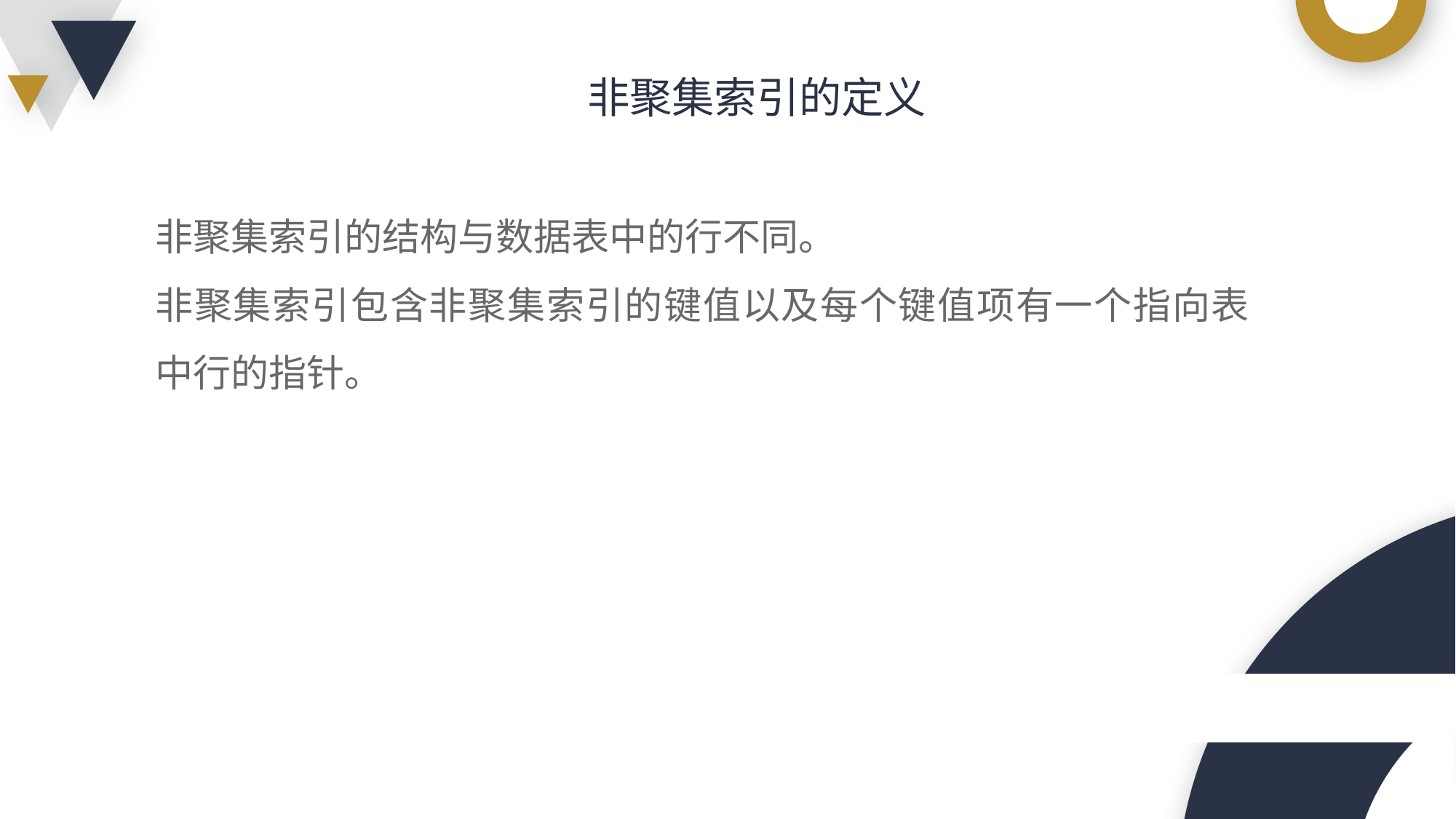

非聚集索引的定义
非聚集索引的结构与数据表中的行不同。
非聚集索引包含非聚集索引的键值以及每个键值项有一个指向表中行的指针。